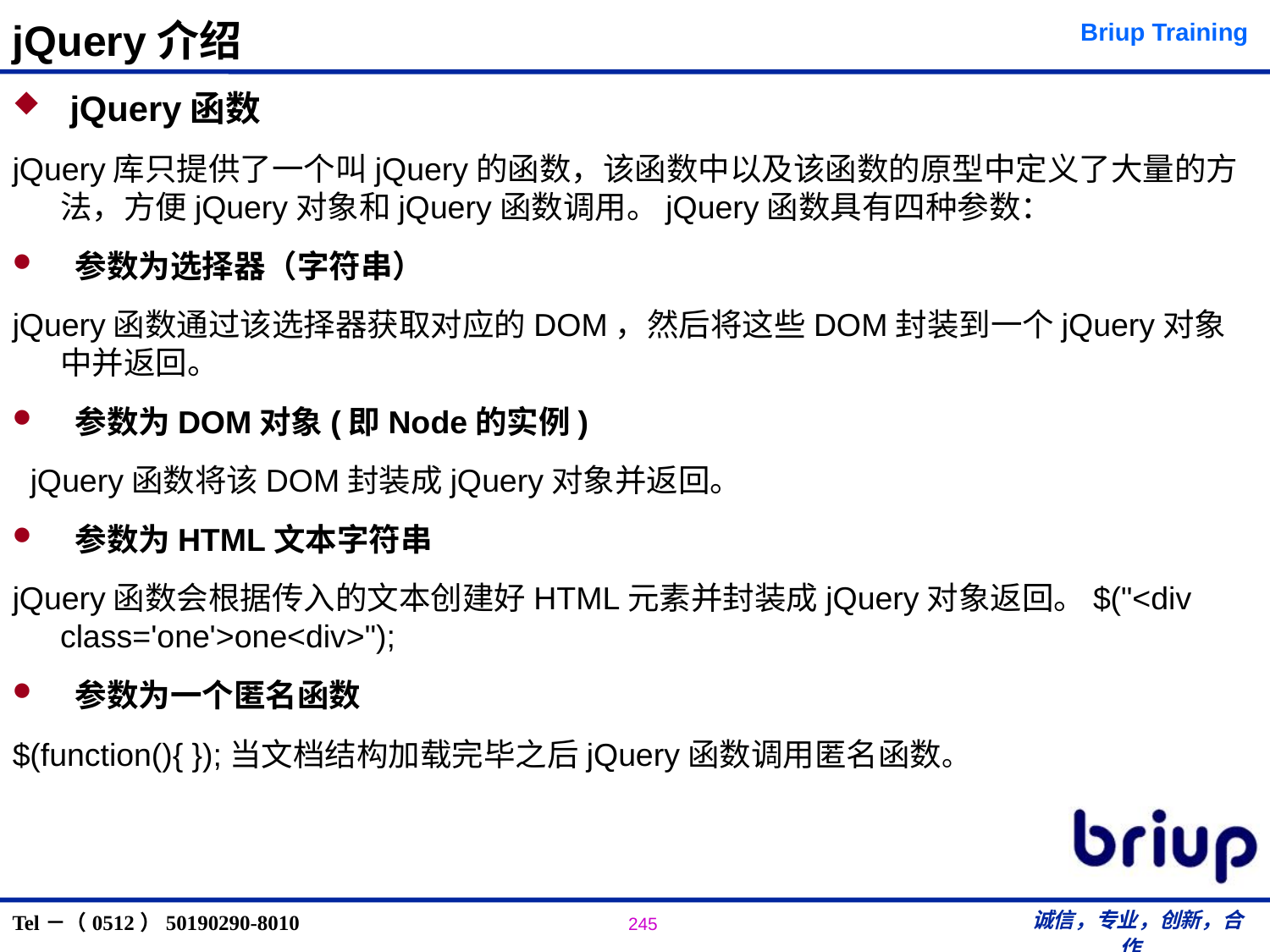

# jQuery介绍
 jQuery函数
jQuery库只提供了一个叫jQuery的函数，该函数中以及该函数的原型中定义了大量的方法，方便jQuery对象和jQuery函数调用。jQuery函数具有四种参数：
 参数为选择器（字符串）
jQuery函数通过该选择器获取对应的DOM，然后将这些DOM封装到一个jQuery对象中并返回。
 参数为DOM对象(即Node的实例)
  jQuery函数将该DOM封装成jQuery对象并返回。
 参数为HTML文本字符串
jQuery函数会根据传入的文本创建好HTML元素并封装成jQuery对象返回。$("<div class='one'>one<div>");
 参数为一个匿名函数
$(function(){ });当文档结构加载完毕之后jQuery函数调用匿名函数。